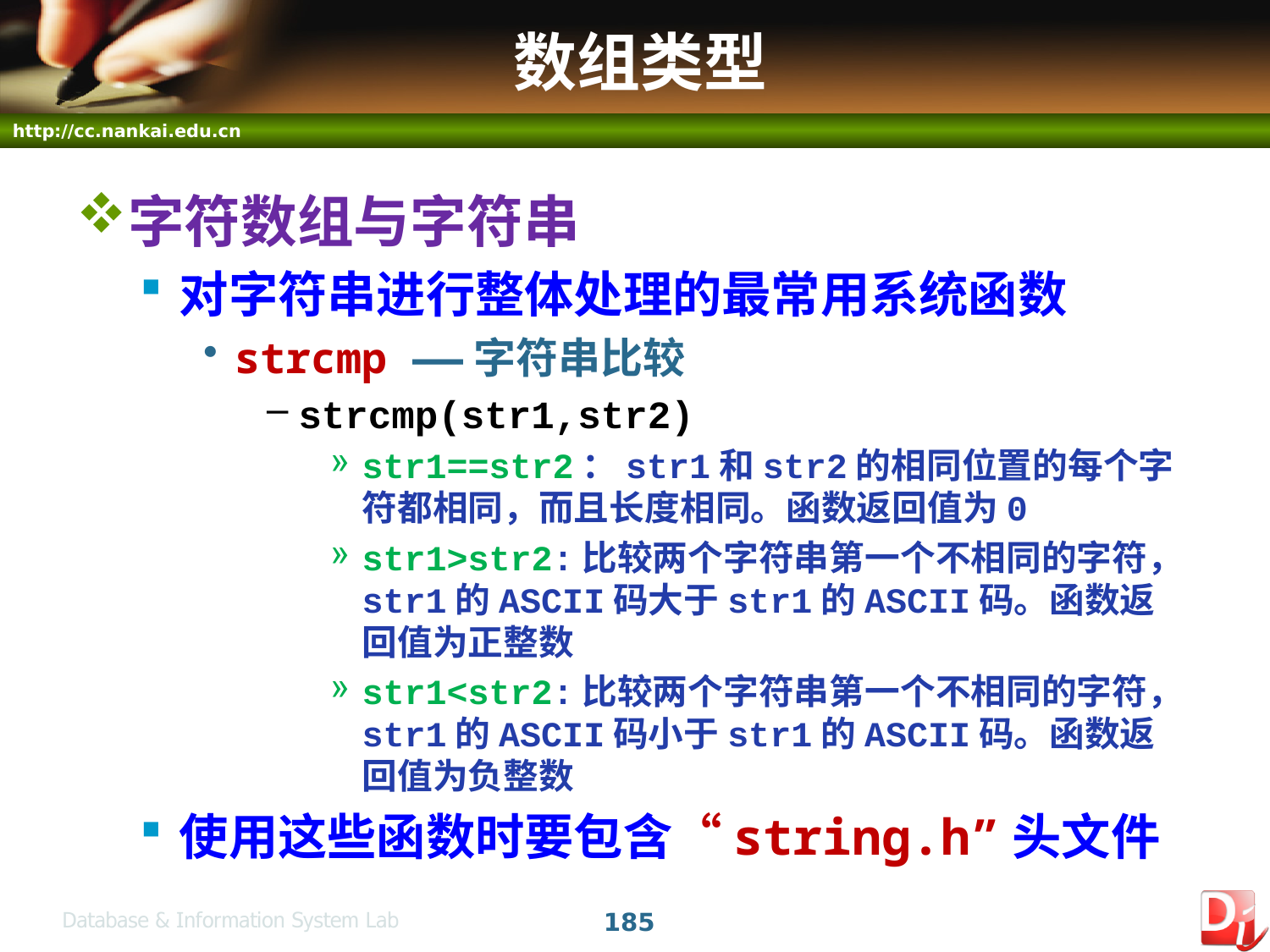

# 数组类型
字符数组与字符串
对字符串进行整体处理的最常用系统函数
strcmp ——字符串比较
strcmp(str1,str2)
str1==str2：str1和str2的相同位置的每个字符都相同，而且长度相同。函数返回值为0
str1>str2:比较两个字符串第一个不相同的字符，str1的ASCII码大于str1的ASCII码。函数返回值为正整数
str1<str2:比较两个字符串第一个不相同的字符，str1的ASCII码小于str1的ASCII码。函数返回值为负整数
使用这些函数时要包含“string.h”头文件
185
Database & Information System Lab